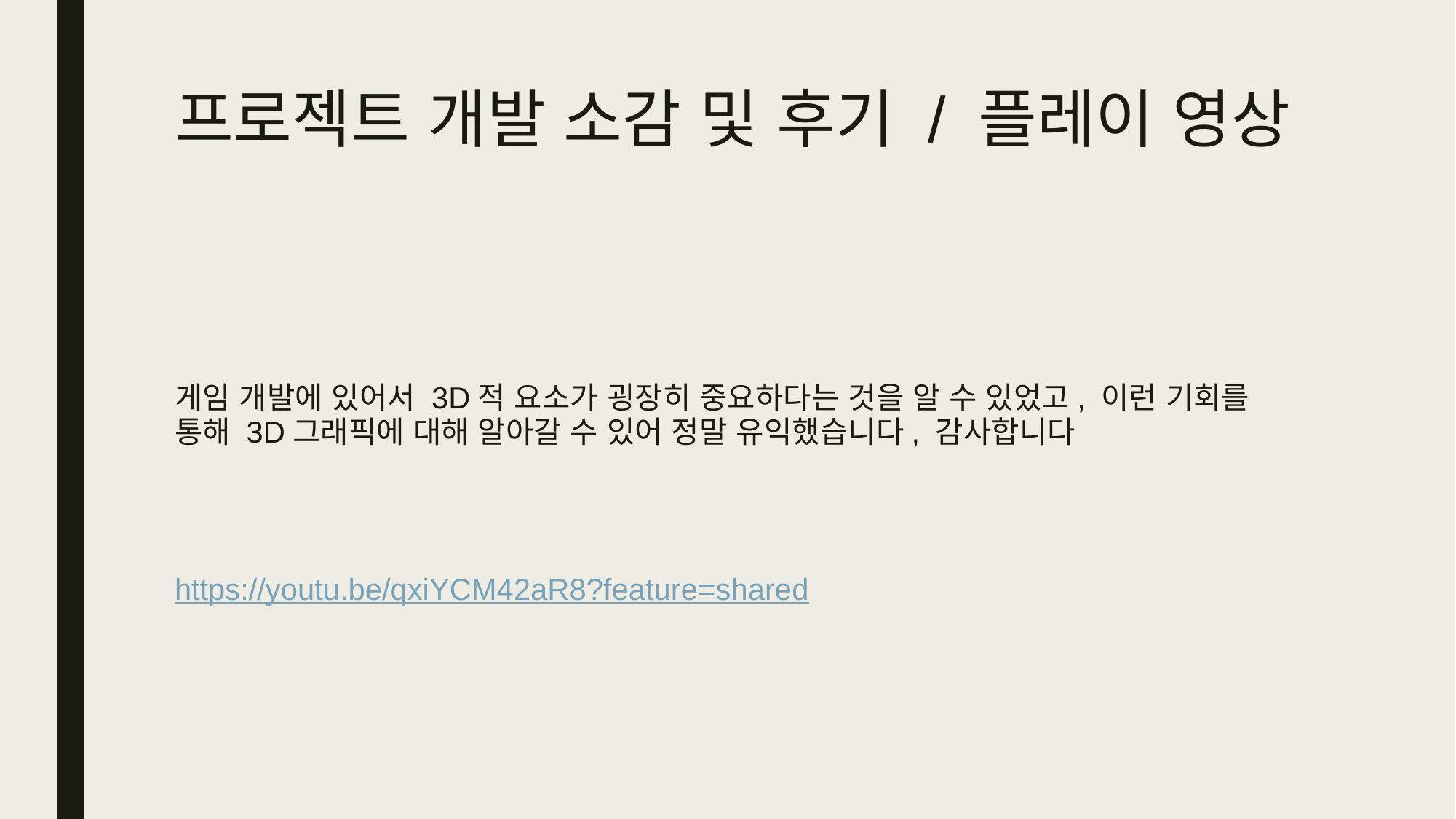

# 프로젝트 개발 소감 및 후기 / 플레이 영상
게임 개발에 있어서 3D적 요소가 굉장히 중요하다는 것을 알 수 있었고, 이런 기회를 통해 3D그래픽에 대해 알아갈 수 있어 정말 유익했습니다, 감사합니다

https://youtu.be/qxiYCM42aR8?feature=shared